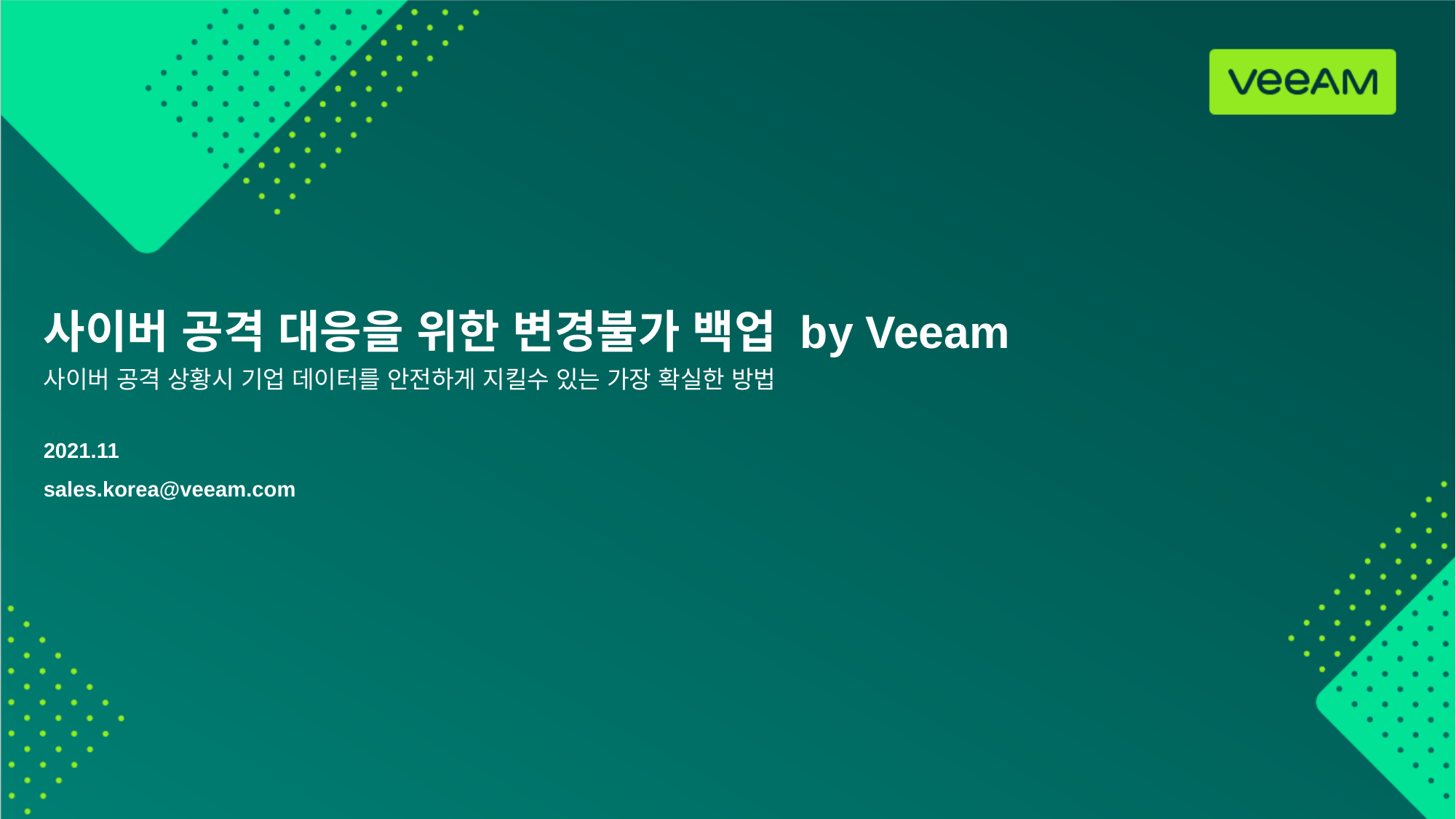

사이버 공격 대응을 위한 변경불가 백업 by Veeam
사이버 공격 상황시 기업 데이터를 안전하게 지킬수 있는 가장 확실한 방법
2021.11
sales.korea@veeam.com